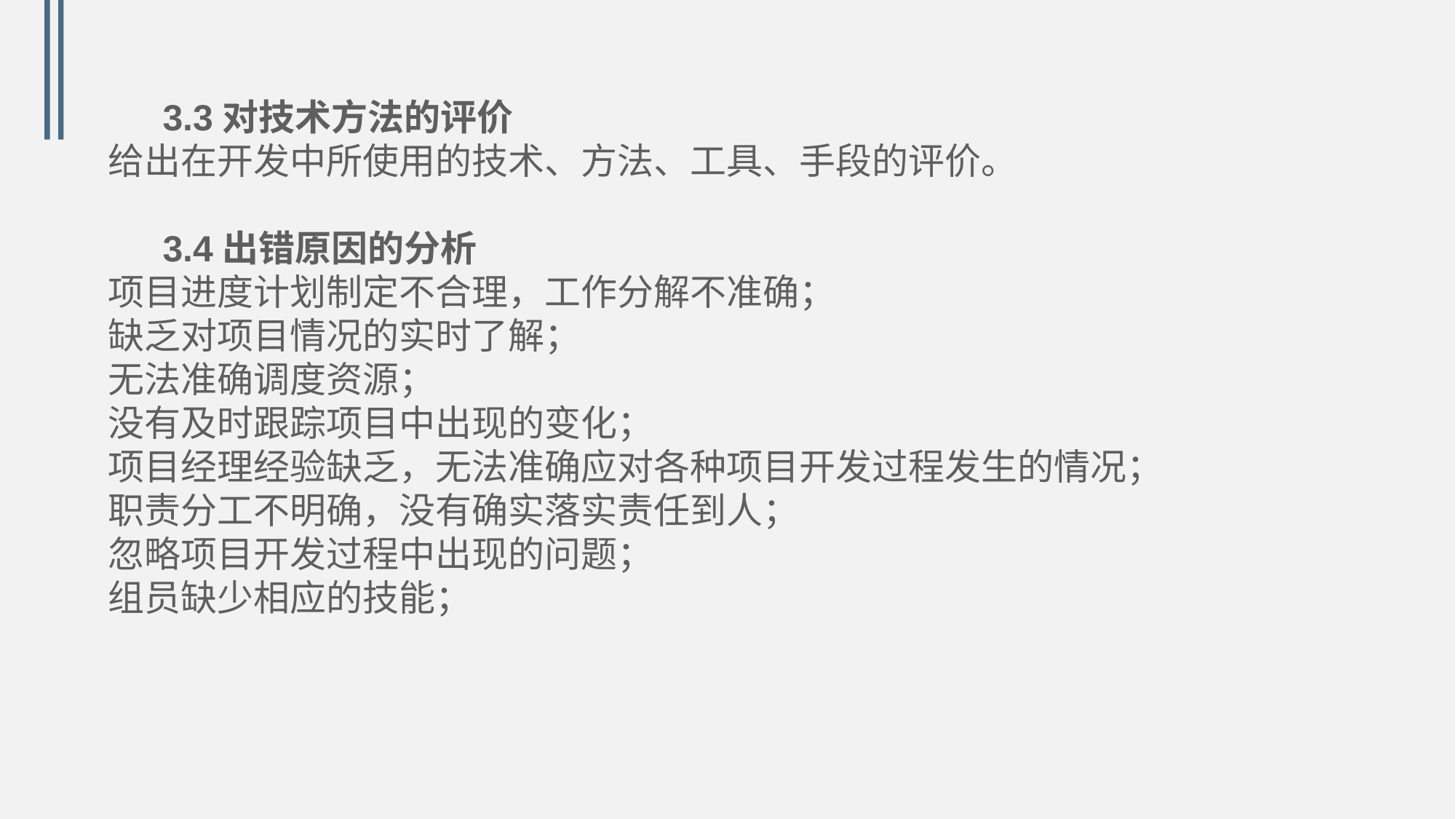

3.3对技术方法的评价
给出在开发中所使用的技术、方法、工具、手段的评价。

3.4出错原因的分析
项目进度计划制定不合理，工作分解不准确；
缺乏对项目情况的实时了解；
无法准确调度资源；
没有及时跟踪项目中出现的变化；
项目经理经验缺乏，无法准确应对各种项目开发过程发生的情况；
职责分工不明确，没有确实落实责任到人；
忽略项目开发过程中出现的问题；
组员缺少相应的技能；